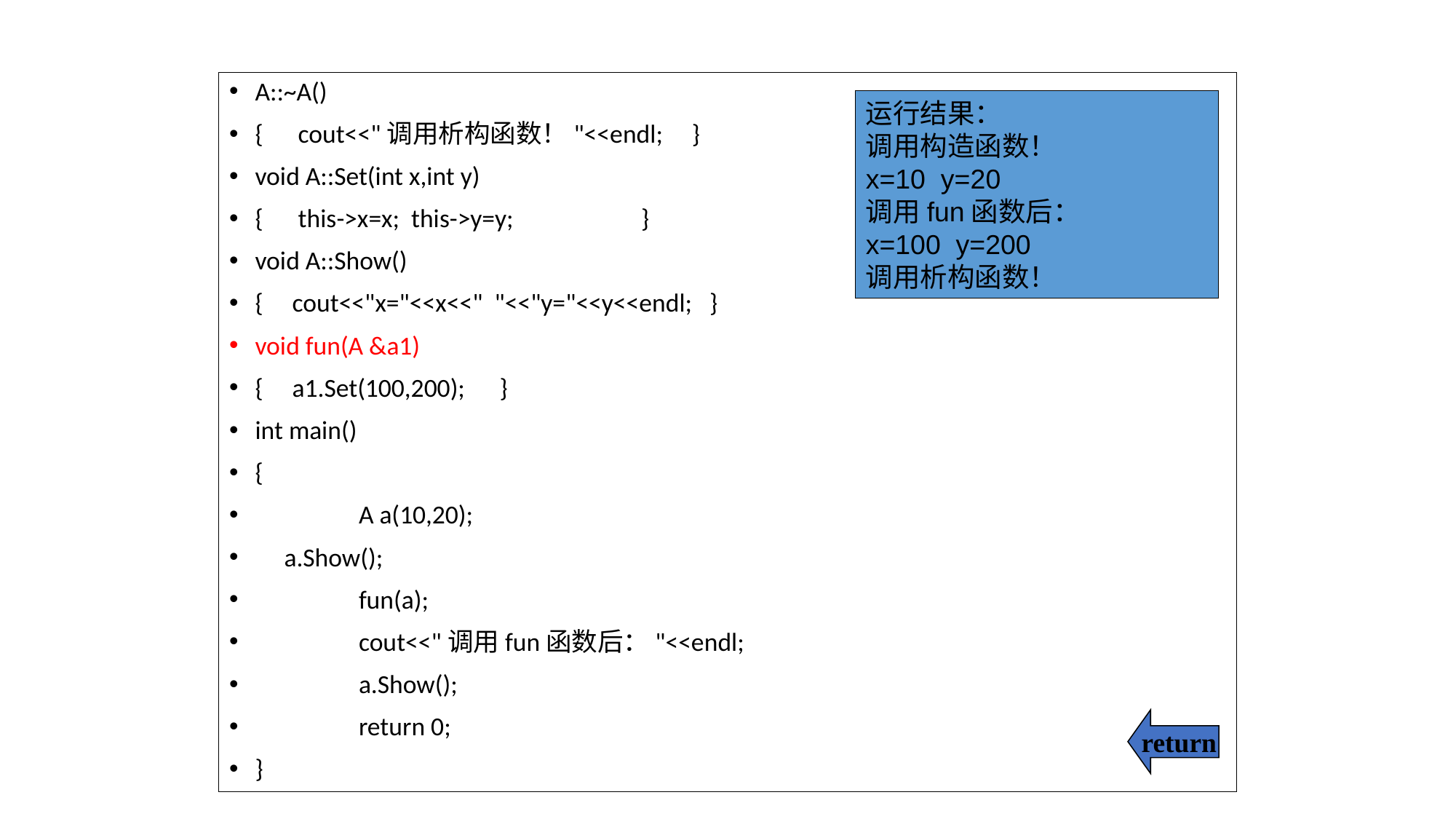

A::~A()
{      cout<<"调用析构函数！"<<endl;     }
void A::Set(int x,int y)
{      this->x=x;  this->y=y;                      }
void A::Show()
{     cout<<"x="<<x<<"  "<<"y="<<y<<endl;   }
void fun(A &a1)
{     a1.Set(100,200);      }
int main()
{
 	A a(10,20);
     a.Show();
	fun(a);
	cout<<"调用fun函数后："<<endl;
	a.Show();
	return 0;
}
运行结果：
调用构造函数！
x=10  y=20
调用fun函数后：
x=100  y=200
调用析构函数！
return